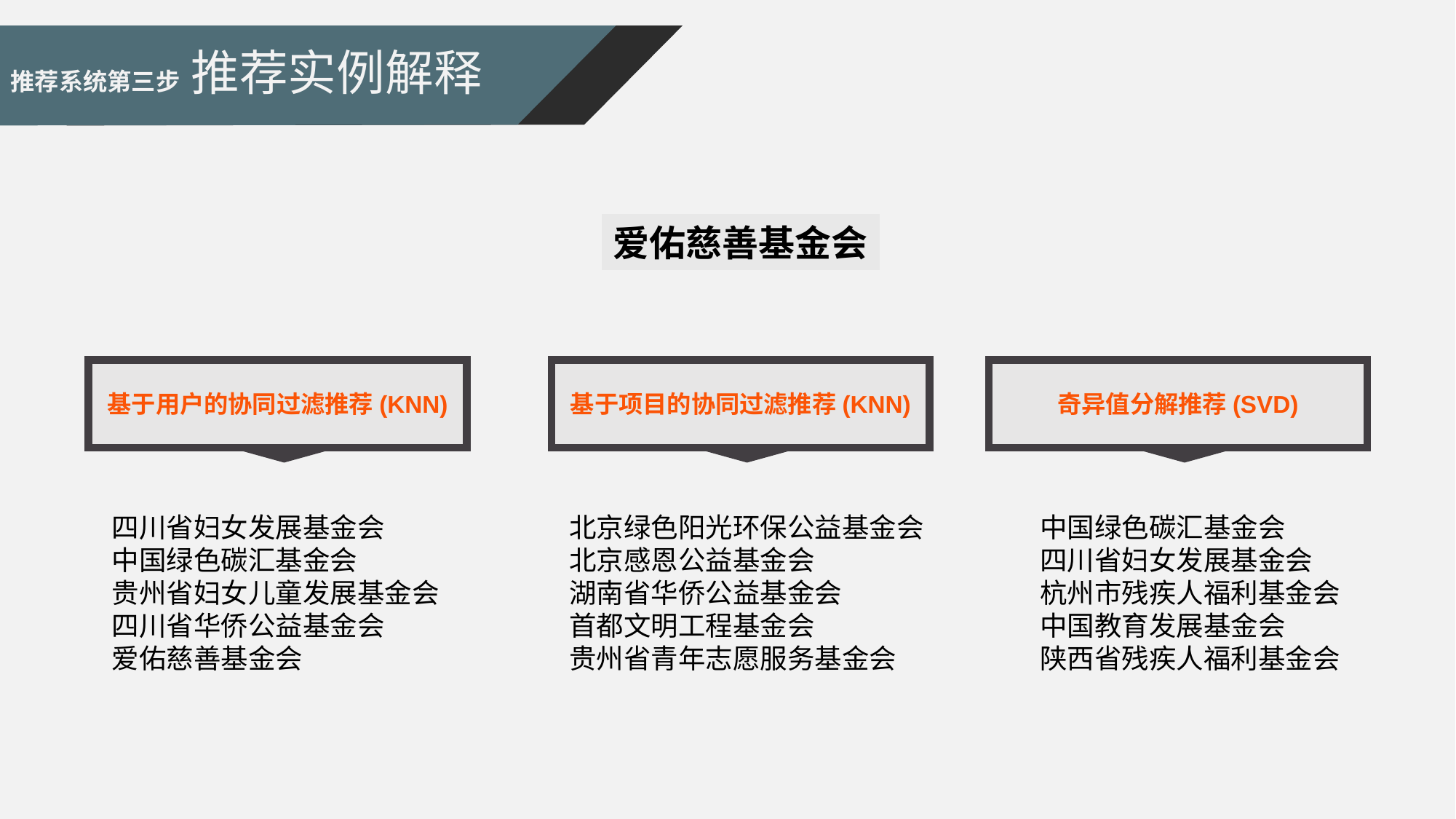

推荐系统第三步  推荐实例解释
爱佑慈善基金会
基于用户的协同过滤推荐(KNN)

基于项目的协同过滤推荐(KNN)

奇异值分解推荐(SVD)

四川省妇女发展基金会
中国绿色碳汇基金会
贵州省妇女儿童发展基金会
四川省华侨公益基金会
爱佑慈善基金会
北京绿色阳光环保公益基金会
北京感恩公益基金会
湖南省华侨公益基金会
首都文明工程基金会
贵州省青年志愿服务基金会
中国绿色碳汇基金会
四川省妇女发展基金会
杭州市残疾人福利基金会
中国教育发展基金会
陕西省残疾人福利基金会